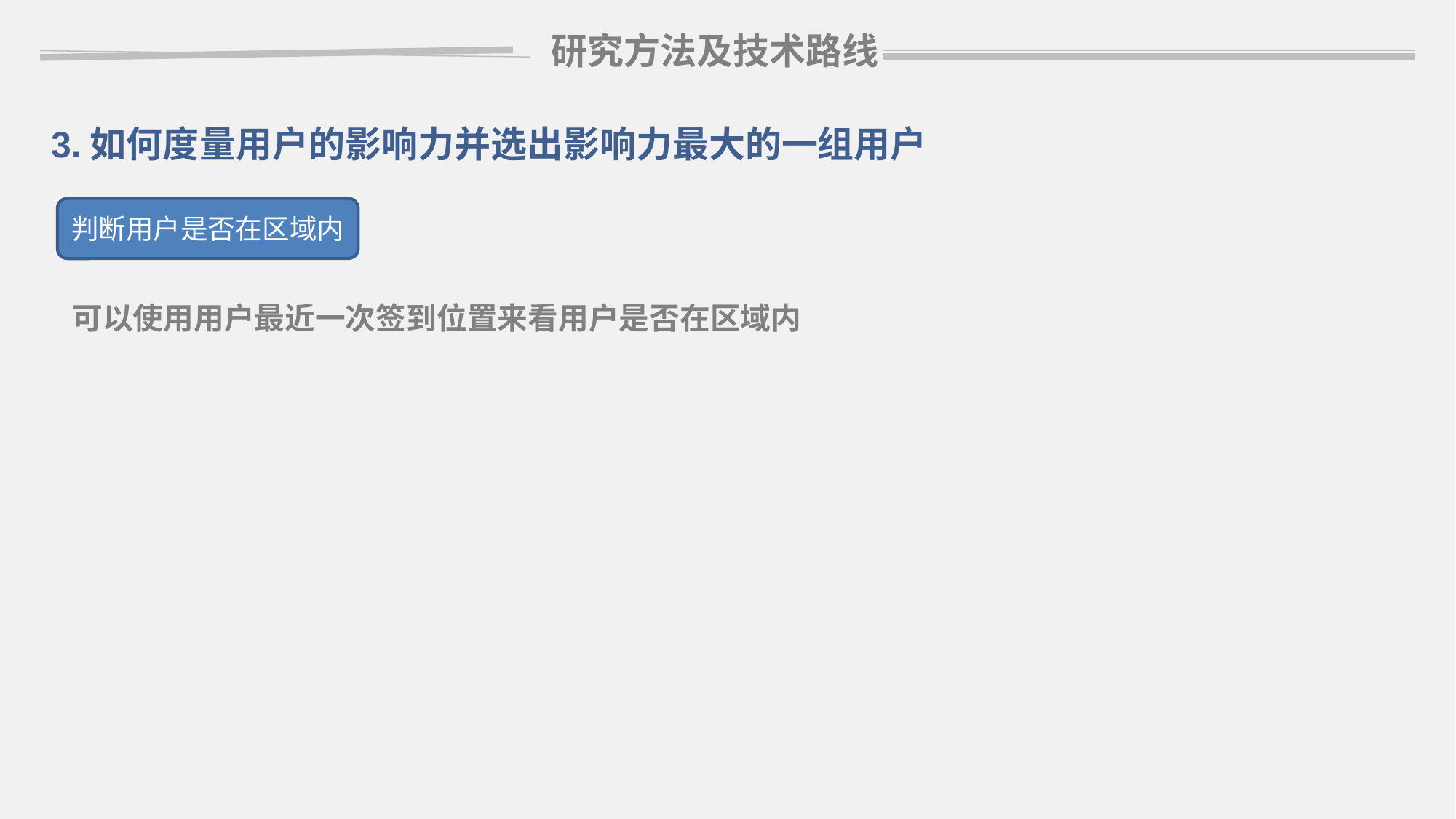

研究方法及技术路线
3.如何度量用户的影响力并选出影响力最大的一组用户
判断用户是否在区域内
可以使用用户最近一次签到位置来看用户是否在区域内